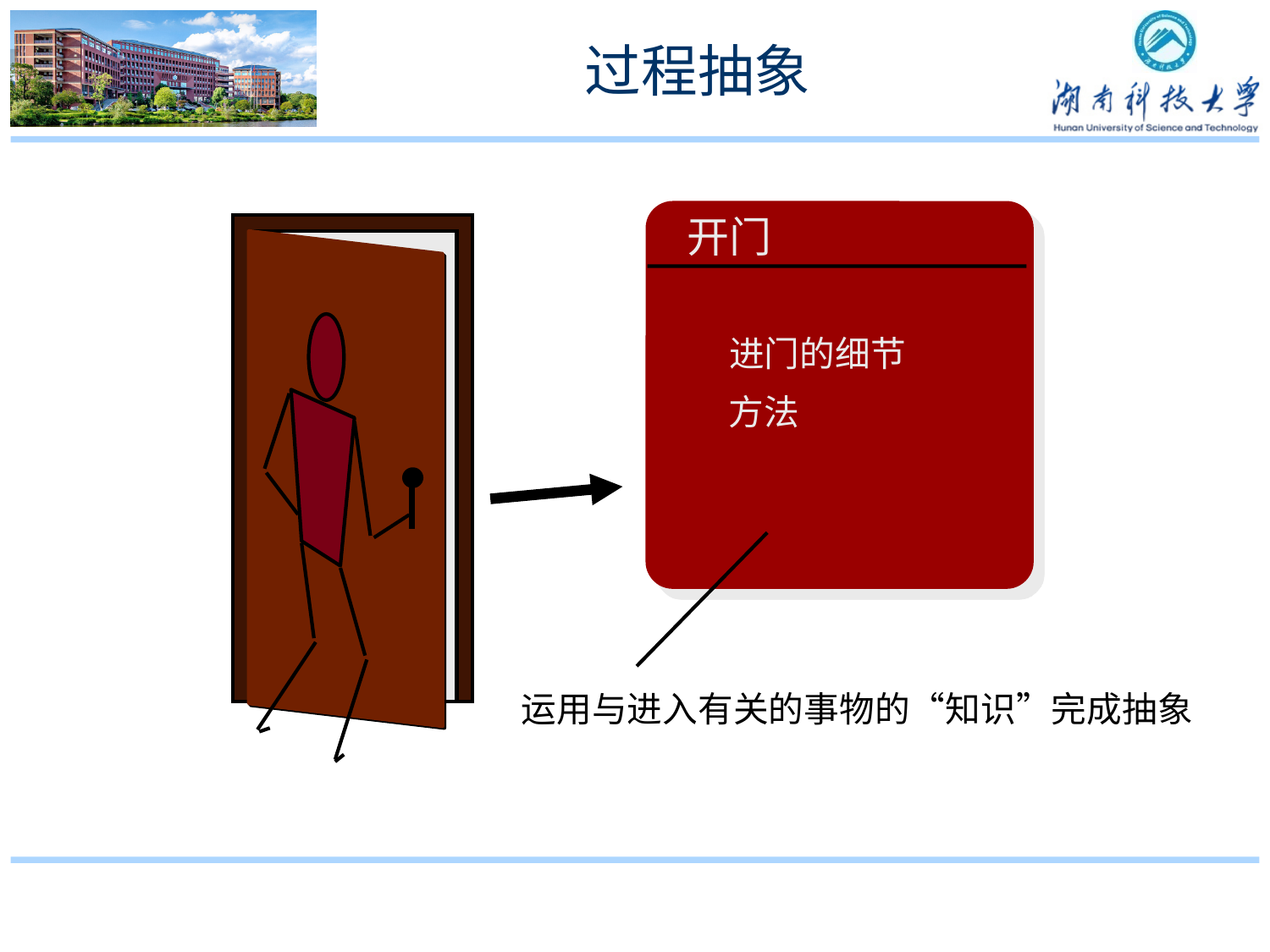

# 过程抽象

开门

进门的细节
方法

运用与进入有关的事物的“知识”完成抽象

10